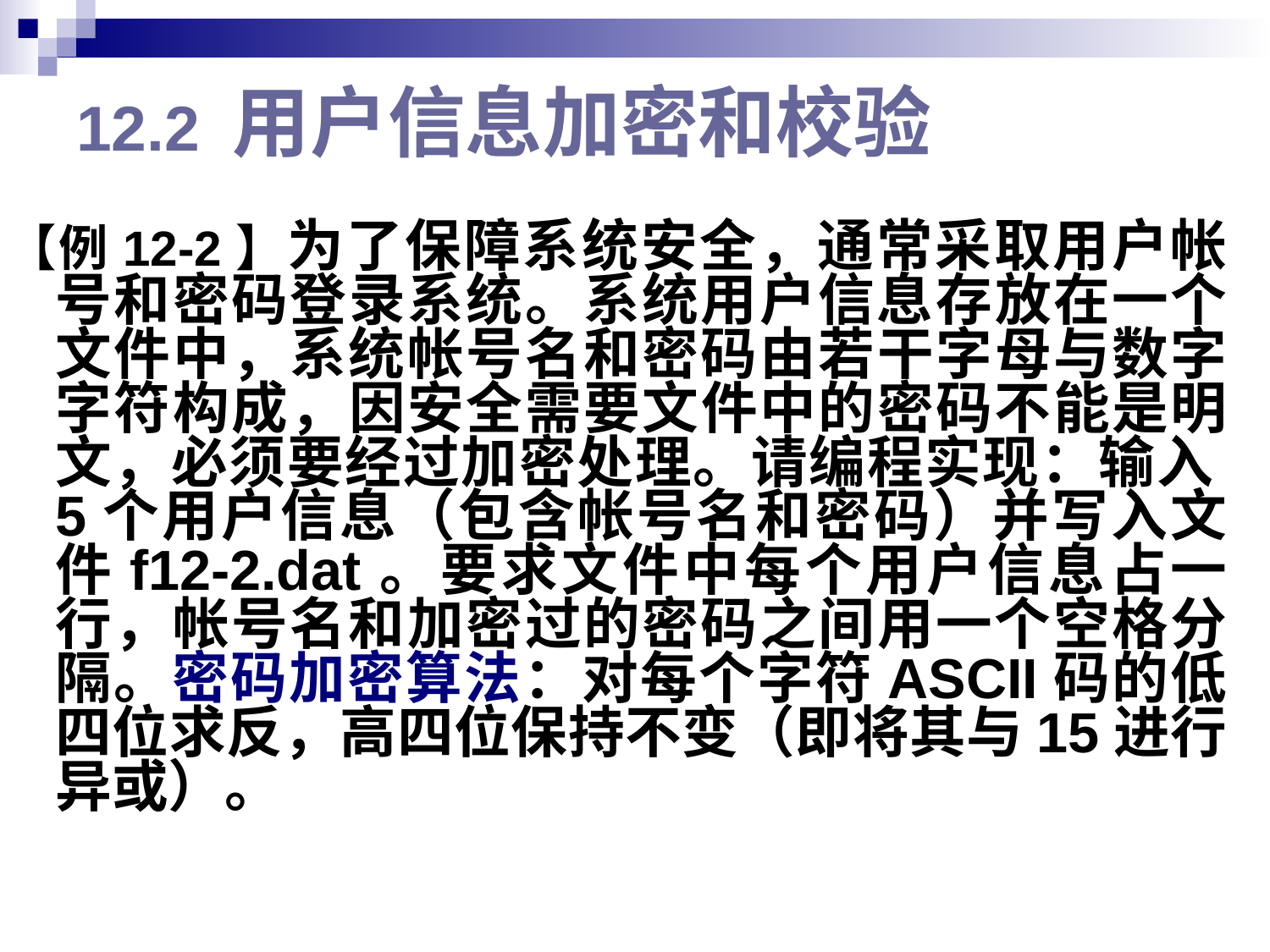

# 12.2 用户信息加密和校验
【例12-2】为了保障系统安全，通常采取用户帐号和密码登录系统。系统用户信息存放在一个文件中，系统帐号名和密码由若干字母与数字字符构成，因安全需要文件中的密码不能是明文，必须要经过加密处理。请编程实现：输入5个用户信息（包含帐号名和密码）并写入文件f12-2.dat。要求文件中每个用户信息占一行，帐号名和加密过的密码之间用一个空格分隔。密码加密算法：对每个字符ASCII码的低四位求反，高四位保持不变（即将其与15进行异或）。